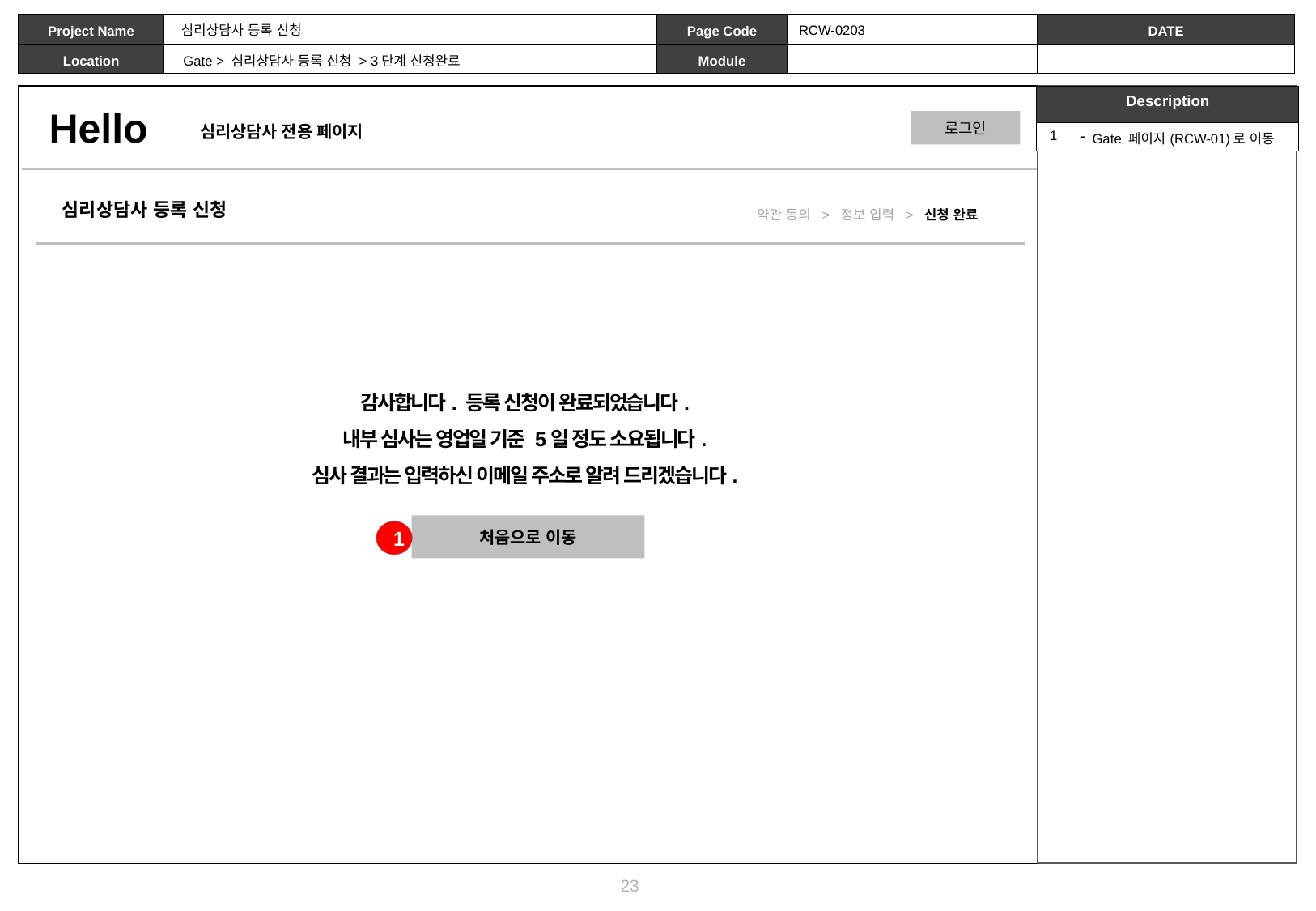

심리상담사 등록 신청
RCW-0203
Gate > 심리상담사 등록 신청 > 3단계 신청완료
| Description |  |
| --- | --- |
| 1 | Gate 페이지(RCW-01)로 이동 |
심리상담사 등록 신청
약관 동의  >  정보 입력  >  신청 완료
감사합니다. 등록 신청이 완료되었습니다.
내부 심사는 영업일 기준 5일 정도 소요됩니다.
심사 결과는 입력하신 이메일 주소로 알려 드리겠습니다.
처음으로 이동
1
23